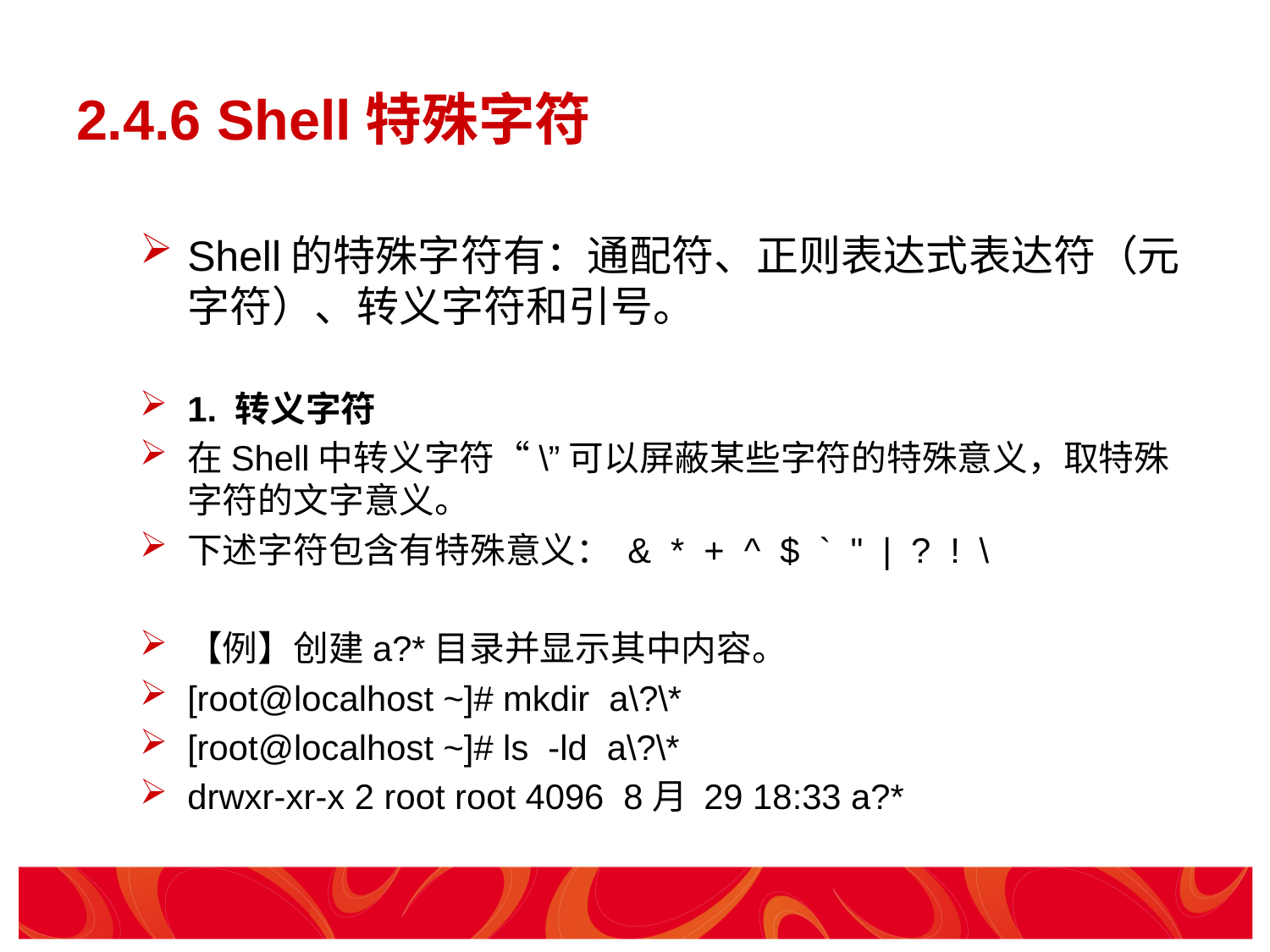

# 2.4.6 Shell特殊字符
Shell的特殊字符有：通配符、正则表达式表达符（元字符）、转义字符和引号。

1. 转义字符
在Shell中转义字符“\”可以屏蔽某些字符的特殊意义，取特殊字符的文字意义。
下述字符包含有特殊意义： &  *  +  ^  $  `  "  |  ?  !  \

【例】创建a?*目录并显示其中内容。
[root@localhost ~]# mkdir  a\?\*
[root@localhost ~]# ls  -ld  a\?\*
drwxr-xr-x 2 root root 4096  8月 29 18:33 a?*